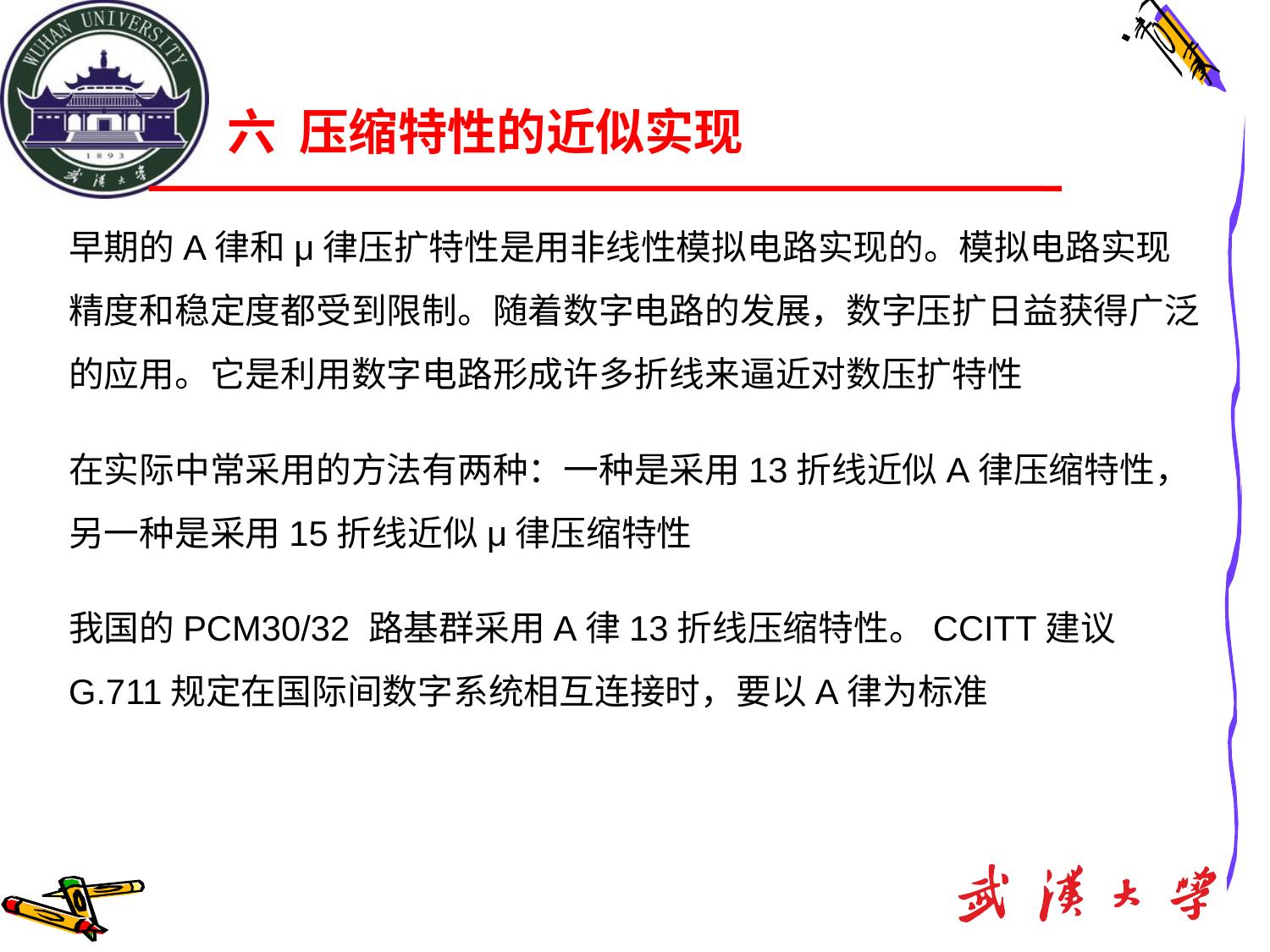

# 六  压缩特性的近似实现
早期的A律和μ律压扩特性是用非线性模拟电路实现的。模拟电路实现精度和稳定度都受到限制。随着数字电路的发展，数字压扩日益获得广泛的应用。它是利用数字电路形成许多折线来逼近对数压扩特性

在实际中常采用的方法有两种：一种是采用13折线近似A律压缩特性，另一种是采用15折线近似μ律压缩特性

我国的PCM30/32 路基群采用A律13折线压缩特性。CCITT建议G.711规定在国际间数字系统相互连接时，要以A律为标准